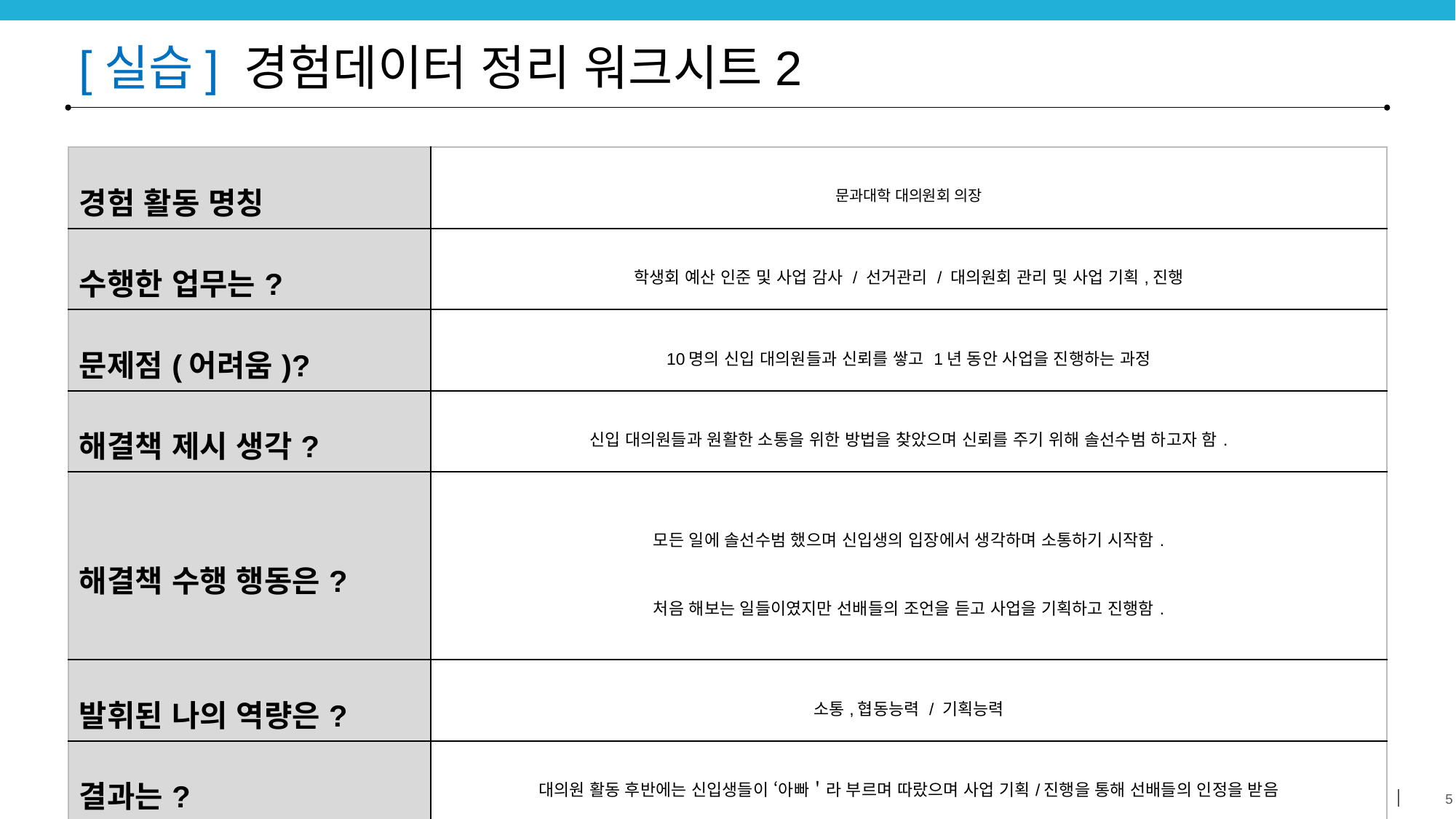

# [실습] 경험데이터 정리 워크시트2
| 경험 활동 명칭 | 문과대학 대의원회 의장 |
| --- | --- |
| 수행한 업무는? | 학생회 예산 인준 및 사업 감사 / 선거관리 / 대의원회 관리 및 사업 기획,진행 |
| 문제점(어려움)? | 10명의 신입 대의원들과 신뢰를 쌓고 1년 동안 사업을 진행하는 과정 |
| 해결책 제시 생각? | 신입 대의원들과 원활한 소통을 위한 방법을 찾았으며 신뢰를 주기 위해 솔선수범 하고자 함. |
| 해결책 수행 행동은? | 모든 일에 솔선수범 했으며 신입생의 입장에서 생각하며 소통하기 시작함. 처음 해보는 일들이였지만 선배들의 조언을 듣고 사업을 기획하고 진행함. |
| 발휘된 나의 역량은? | 소통,협동능력 / 기획능력 |
| 결과는? | 대의원 활동 후반에는 신입생들이 ‘아빠＇라 부르며 따랐으며 사업 기획/진행을 통해 선배들의 인정을 받음 |
| 이 경험을 통해 얻은 것 | 상대방에 입장에서 소통하는 법과 협동하는 법을 배움. |